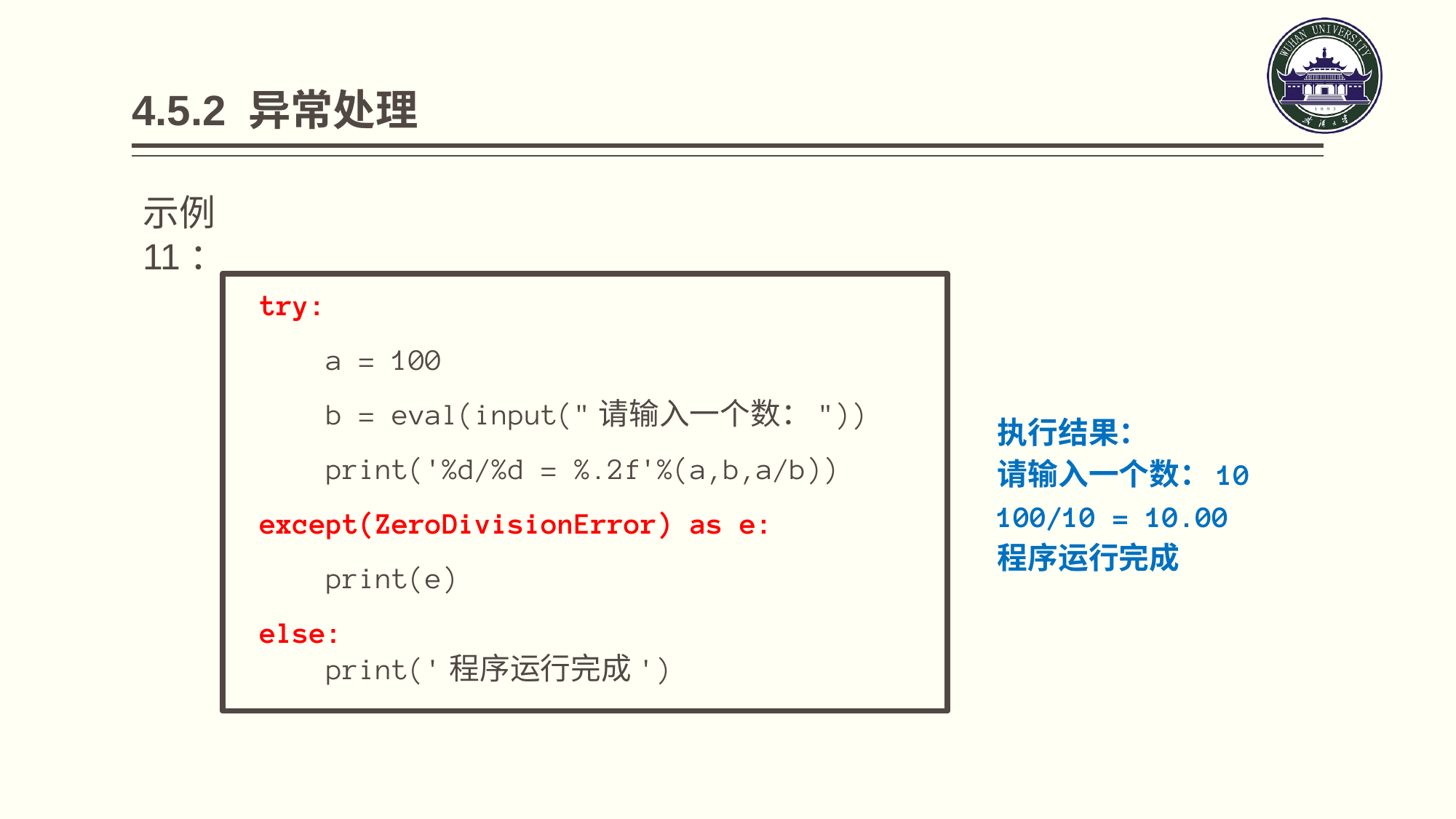

# 4.5.2 异常处理
示例11：
try:
    a = 100
    b = eval(input("请输入一个数："))
    print('%d/%d = %.2f'%(a,b,a/b))
except(ZeroDivisionError) as e:
    print(e)
else:
    print('程序运行完成')

执行结果：
请输入一个数：10
100/10 = 10.00
程序运行完成